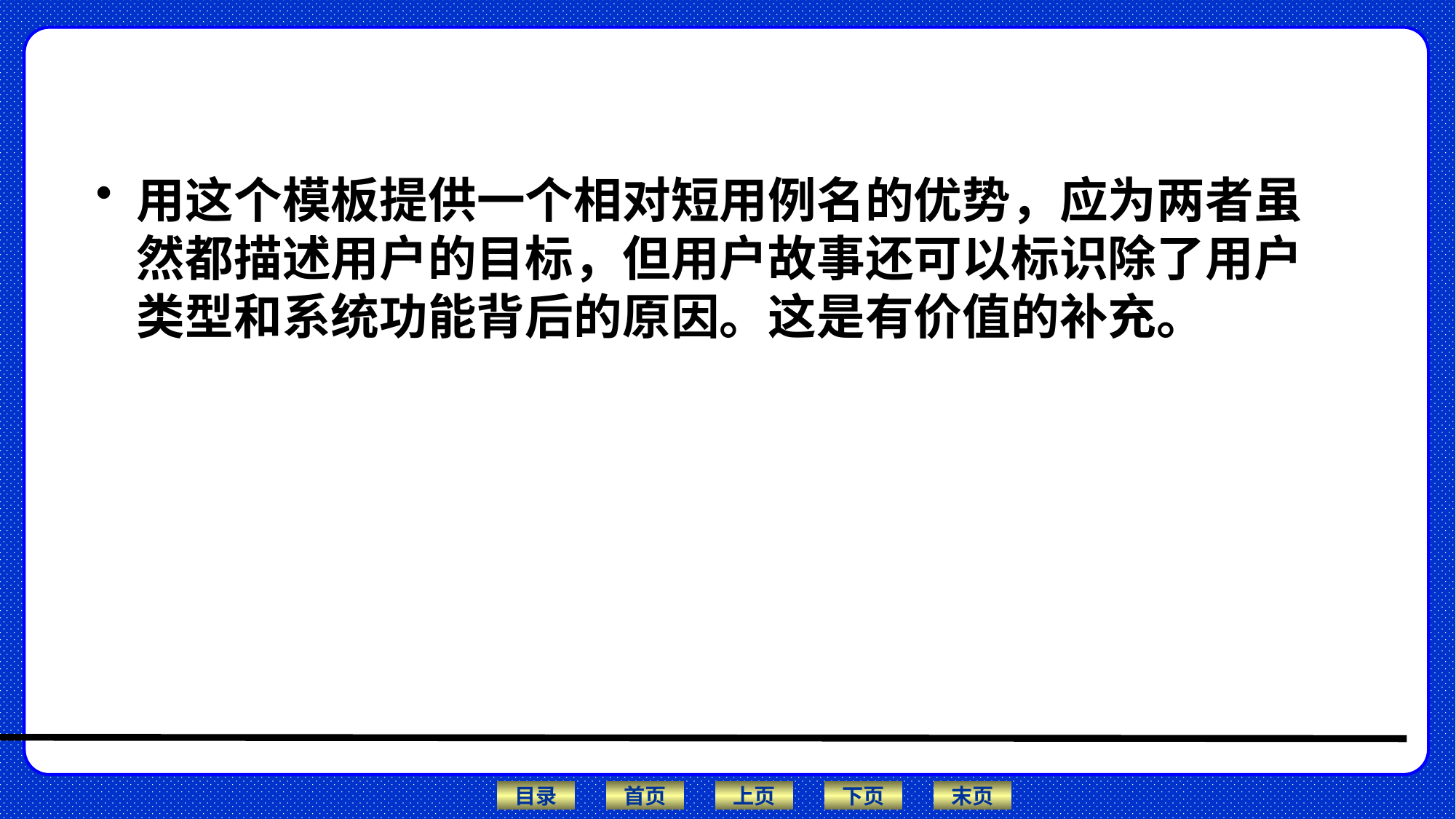

#
用这个模板提供一个相对短用例名的优势，应为两者虽然都描述用户的目标，但用户故事还可以标识除了用户类型和系统功能背后的原因。这是有价值的补充。